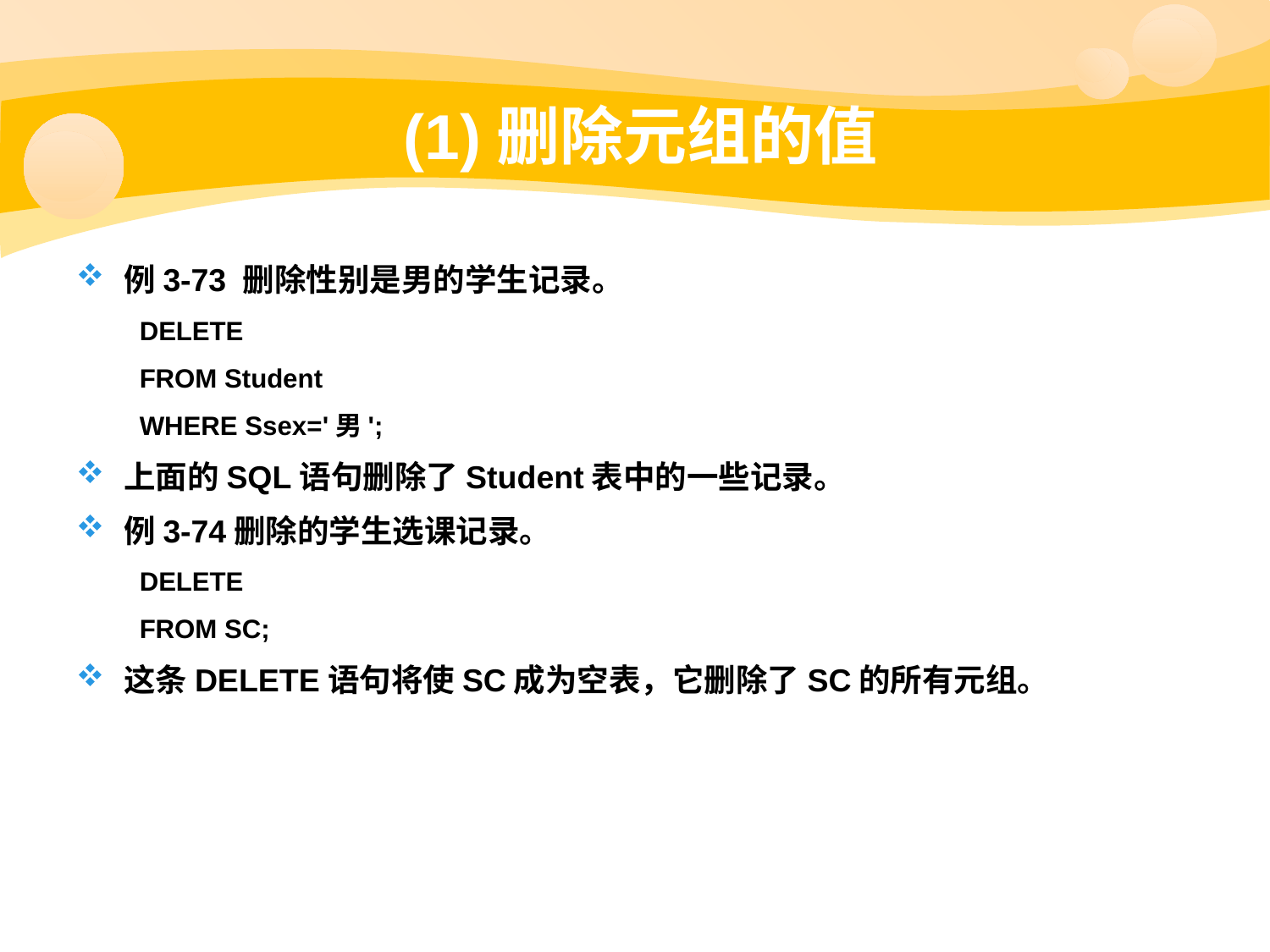

# (1)删除元组的值
例3-73 删除性别是男的学生记录。
DELETE
FROM Student
WHERE Ssex='男';
上面的SQL语句删除了Student表中的一些记录。
例3-74删除的学生选课记录。
DELETE
FROM SC;
这条DELETE语句将使SC成为空表，它删除了SC的所有元组。